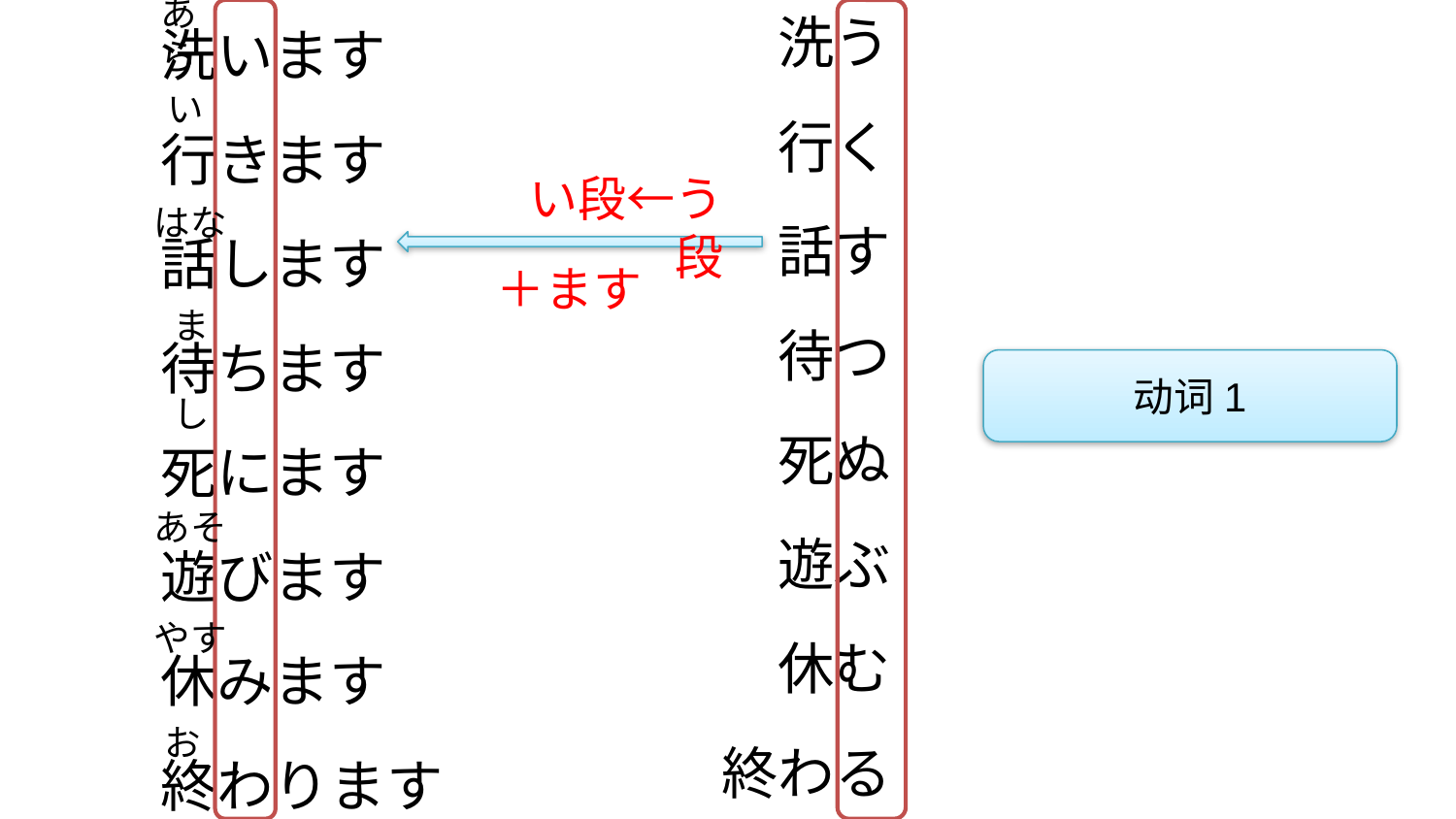

洗う
行く
話す
待つ
死ぬ
遊ぶ
休む
終わる

あら
洗います
行きます
話します
待ちます
死にます
遊びます
休みます
終わります
4.1.2二、语法句型考察型
い
い段←う段
はな

＋ます
ま
动词1
し
あそ
やす
お